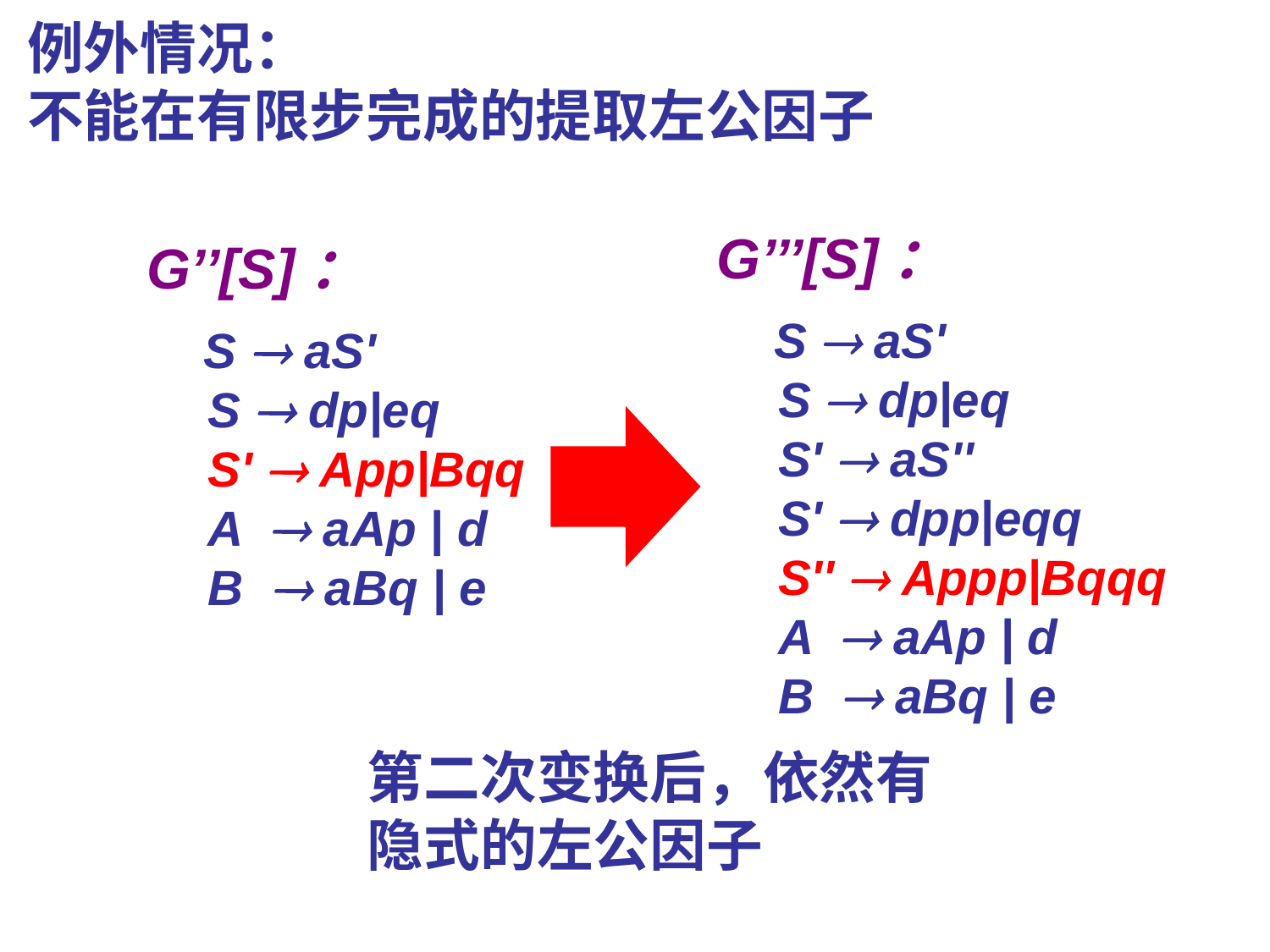

例外情况：
不能在有限步完成的提取左公因子
 G’’’[S]：

           S → aS'
	 S → dp|eq
	 S' → aS''
 	 S' → dpp|eqq
  	 S'' → Appp|Bqqq
	 A  → aAp | d
	 B  → aBq | e
 G’’[S]：

           S → aS'
	 S → dp|eq
	 S' → App|Bqq
	 A  → aAp | d
	 B  → aBq | e

第二次变换后，依然有隐式的左公因子